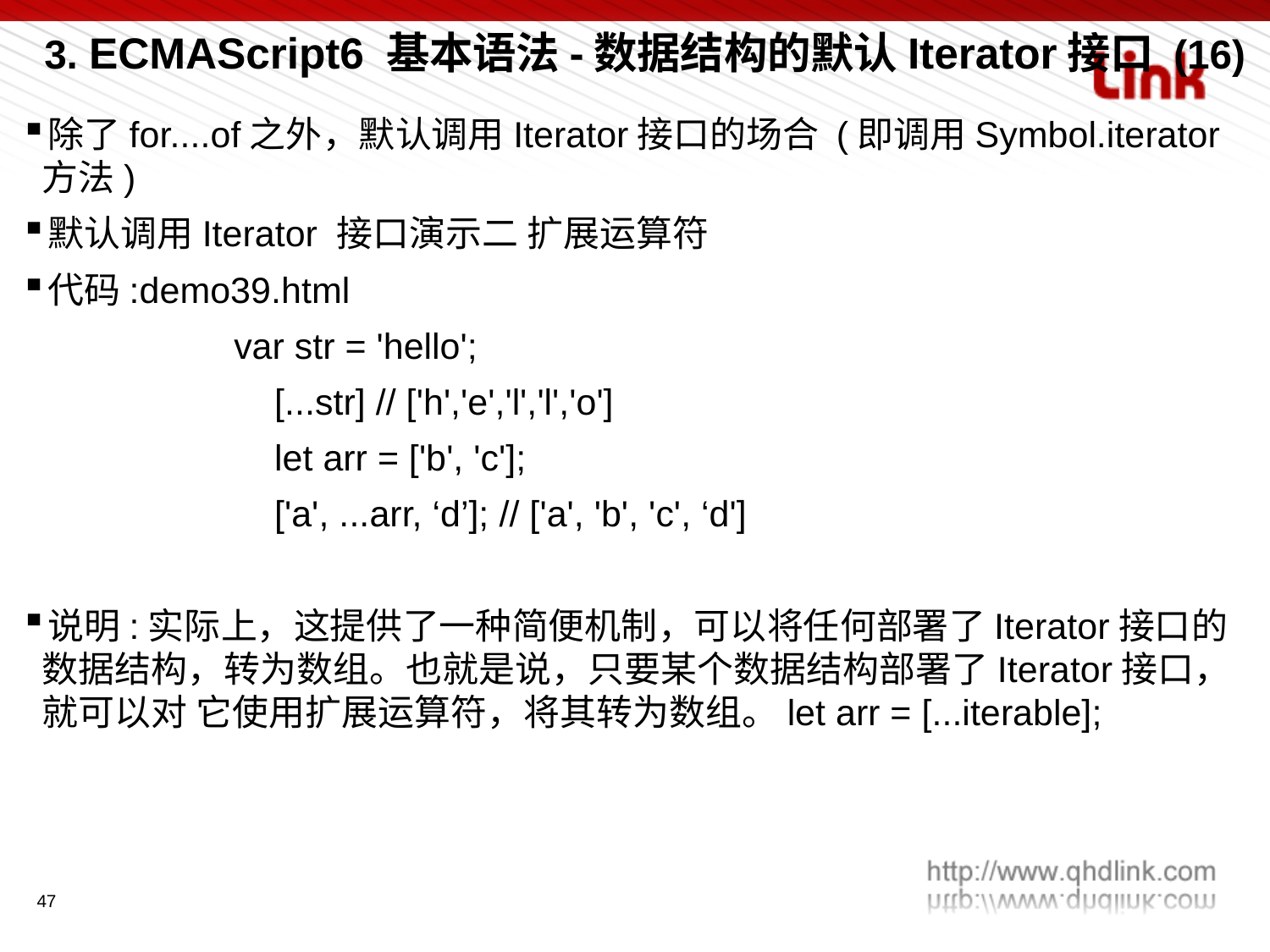

3. ECMAScript6 基本语法-数据结构的默认Iterator接口 (16)
除了for....of之外，默认调用Iterator接口的场合 (即调用Symbol.iterator方法)
默认调用Iterator 接口演示二 扩展运算符
代码:demo39.html
                     var str = 'hello';
		[...str] // ['h','e','l','l','o']
		let arr = ['b', 'c'];
		['a', ...arr, ‘d’]; // ['a', 'b', 'c', ‘d']

说明:实际上，这提供了一种简便机制，可以将任何部署了Iterator接口的数据结构，转为数组。也就是说，只要某个数据结构部署了Iterator接口，就可以对 它使用扩展运算符，将其转为数组。let arr = [...iterable];

47